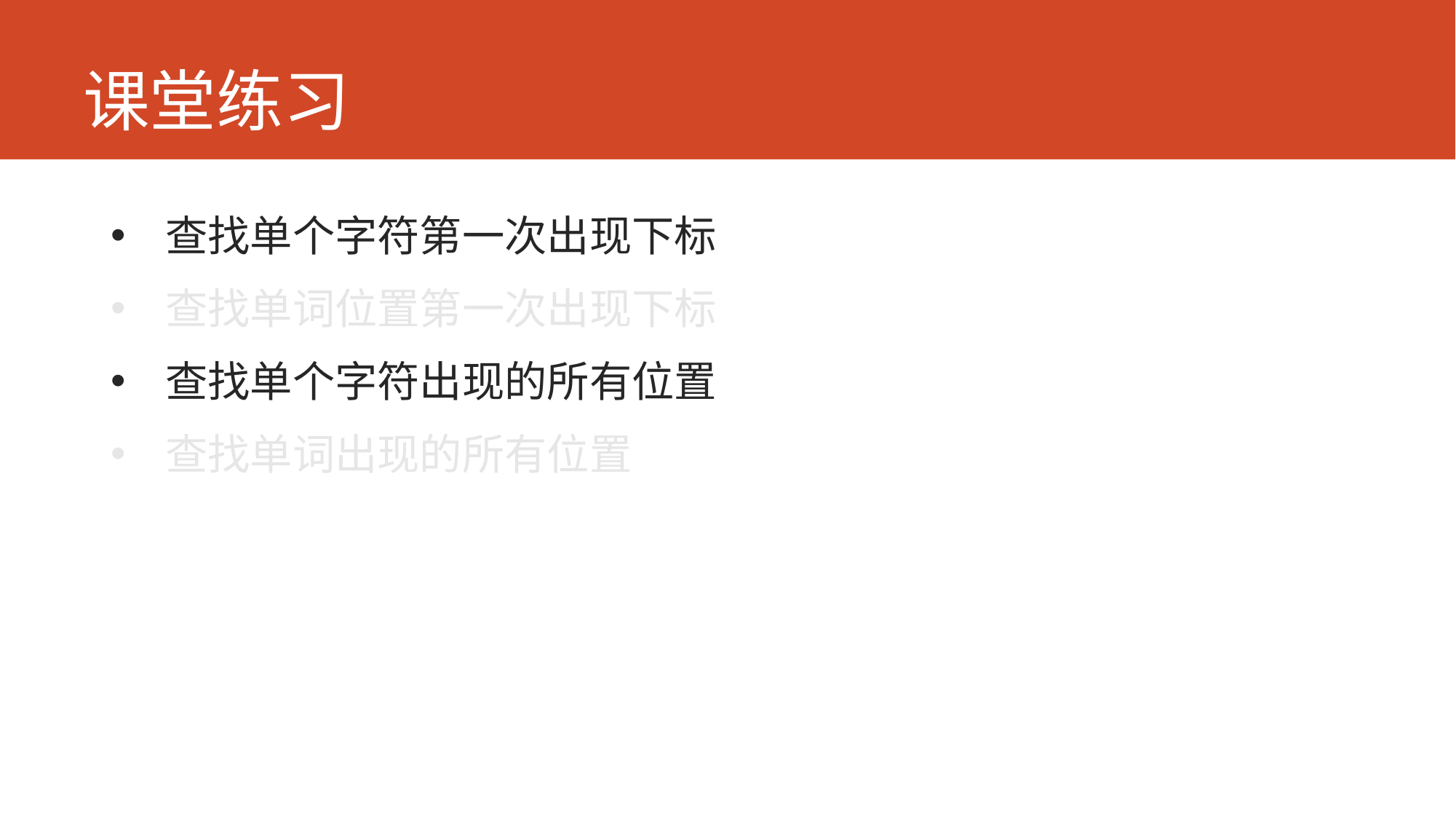

# 课堂练习
查找单个字符第一次出现下标
查找单词位置第一次出现下标
查找单个字符出现的所有位置
查找单词出现的所有位置